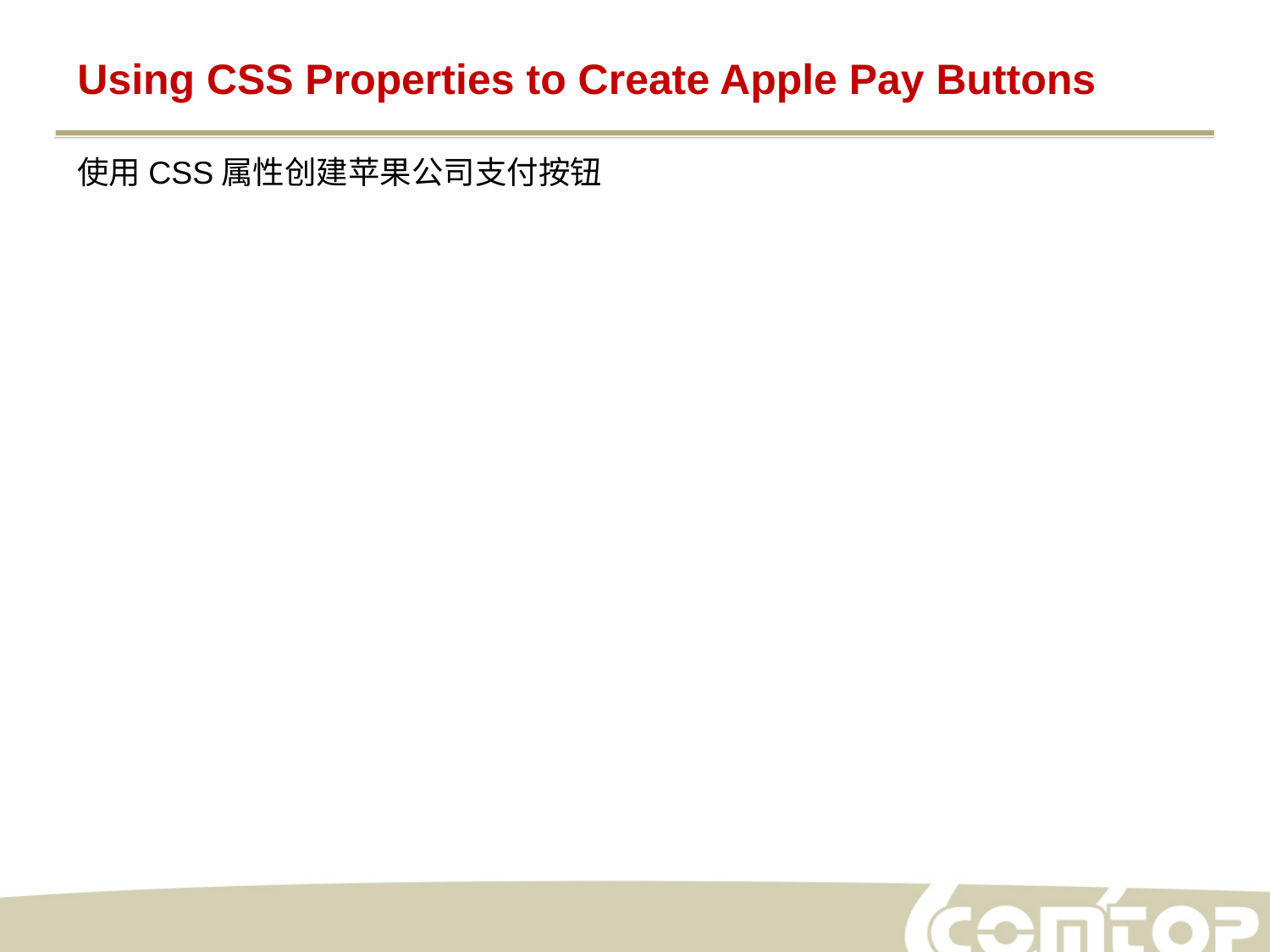

Using CSS Properties to Create Apple Pay Buttons

使用CSS属性创建苹果公司支付按钮